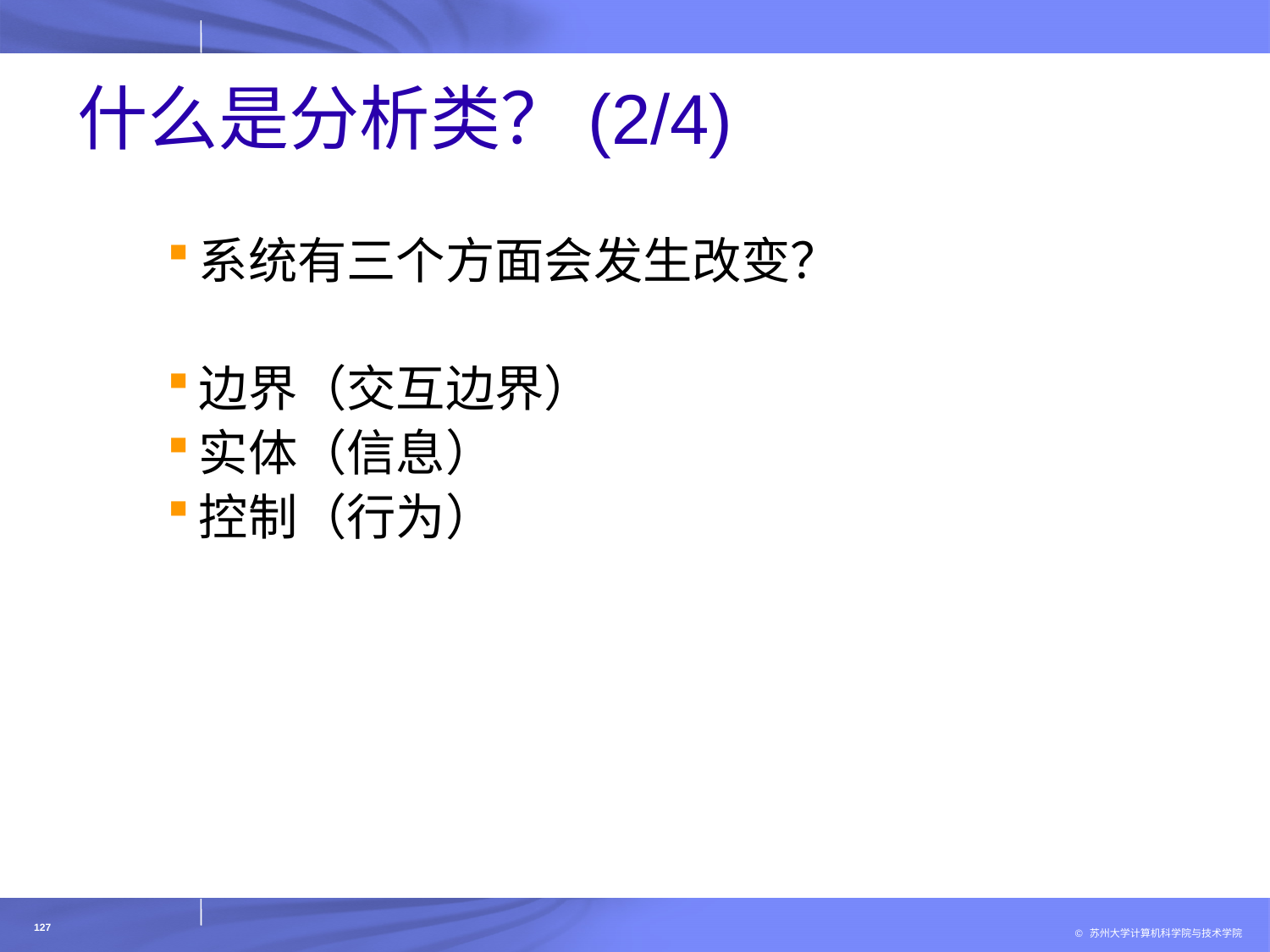

# 什么是分析类？(2/4)
系统有三个方面会发生改变？

边界（交互边界）
实体（信息）
控制（行为）
127